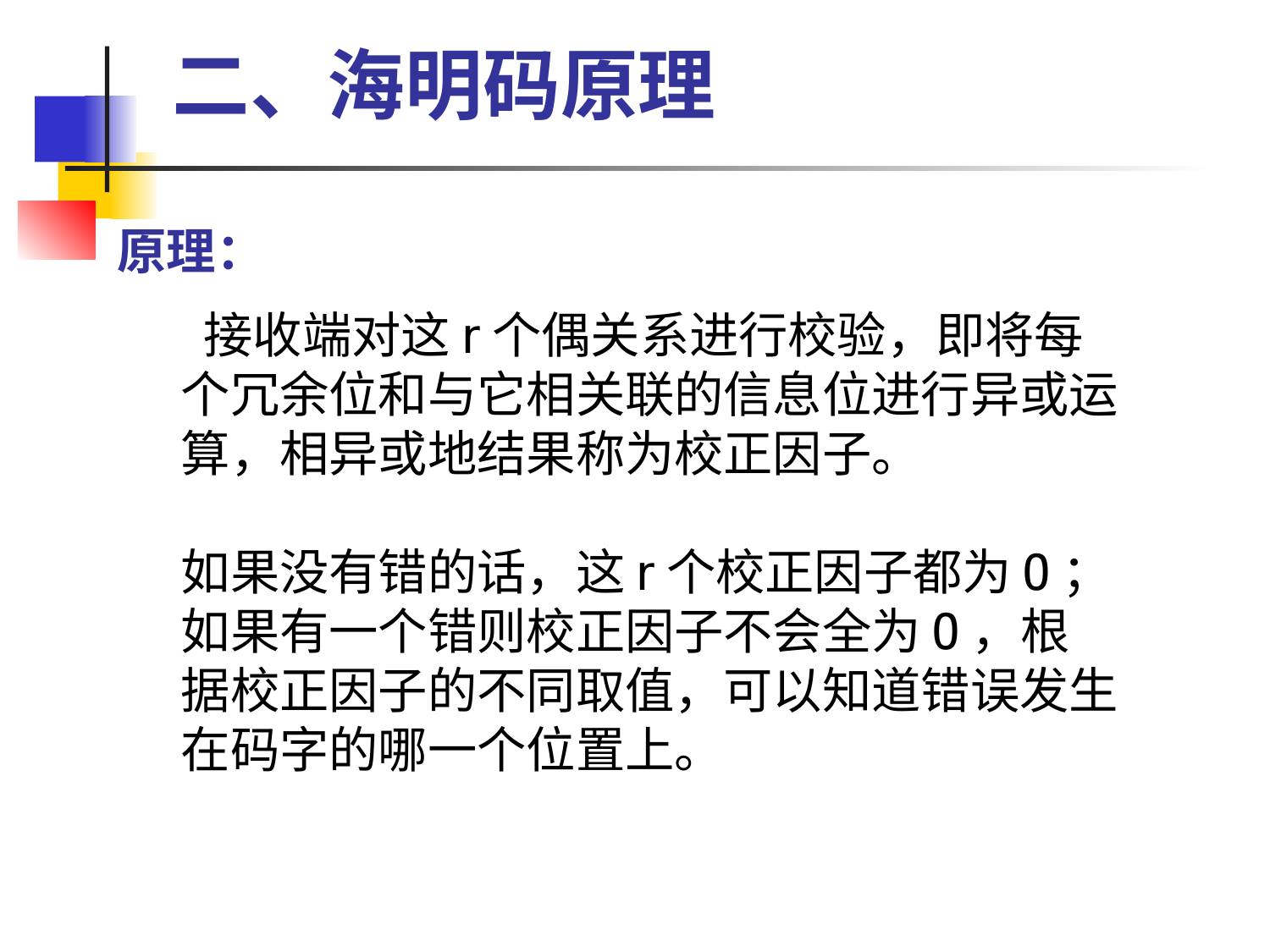

二、海明码原理
原理：
 接收端对这r个偶关系进行校验，即将每个冗余位和与它相关联的信息位进行异或运算，相异或地结果称为校正因子。

如果没有错的话，这r个校正因子都为0；如果有一个错则校正因子不会全为0，根据校正因子的不同取值，可以知道错误发生在码字的哪一个位置上。

8